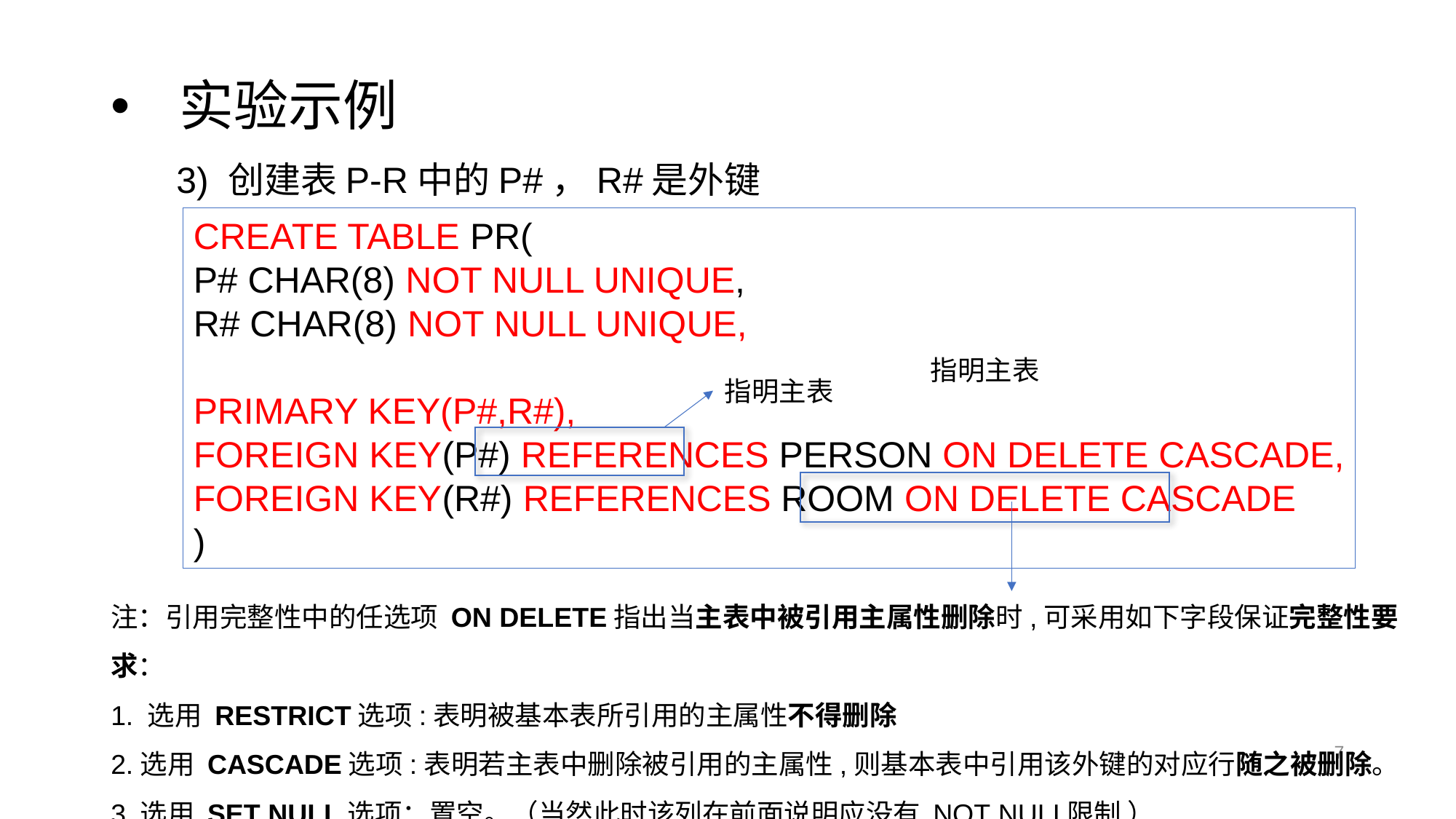

# 实验示例
3) 创建表P-R中的P#，R#是外键

CREATE TABLE PR(
P# CHAR(8) NOT NULL UNIQUE,
R# CHAR(8) NOT NULL UNIQUE,

PRIMARY KEY(P#,R#),
FOREIGN KEY(P#) REFERENCES PERSON ON DELETE CASCADE,
FOREIGN KEY(R#) REFERENCES ROOM ON DELETE CASCADE
)
指明主表
指明主表

注：引用完整性中的任选项 ON DELETE指出当主表中被引用主属性删除时,可采用如下字段保证完整性要求：
1. 选用 RESTRICT选项:表明被基本表所引用的主属性不得删除
2.选用 CASCADE选项:表明若主表中删除被引用的主属性,则基本表中引用该外键的对应行随之被删除。
3.选用 SET NULL选项：置空。（当然此时该列在前面说明应没有 NOT NULI限制 ）
7